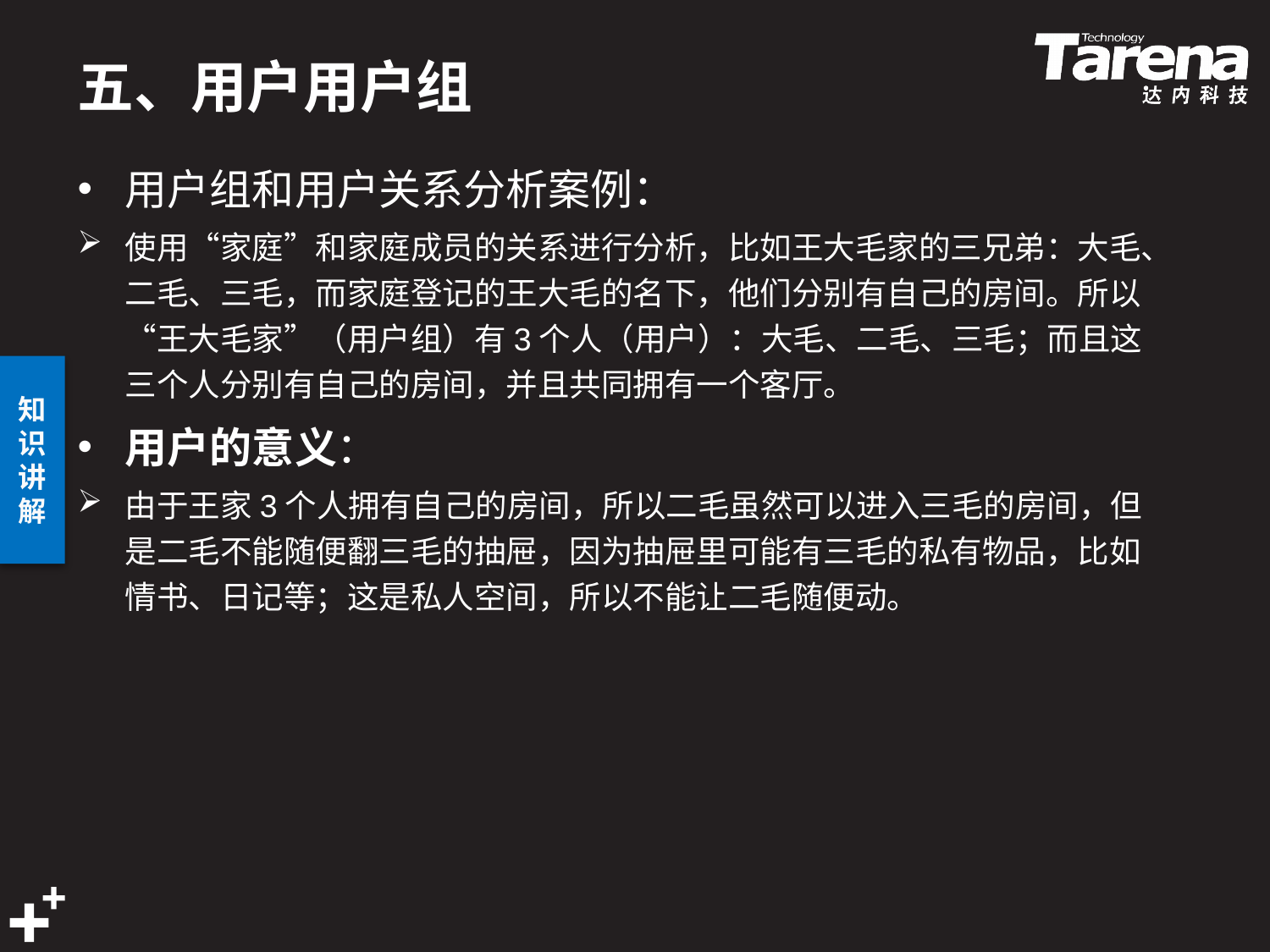

# 五、用户用户组
用户组和用户关系分析案例：
使用“家庭”和家庭成员的关系进行分析，比如王大毛家的三兄弟：大毛、二毛、三毛，而家庭登记的王大毛的名下，他们分别有自己的房间。所以“王大毛家”（用户组）有3个人（用户）：大毛、二毛、三毛；而且这三个人分别有自己的房间，并且共同拥有一个客厅。
用户的意义：
由于王家3个人拥有自己的房间，所以二毛虽然可以进入三毛的房间，但是二毛不能随便翻三毛的抽屉，因为抽屉里可能有三毛的私有物品，比如情书、日记等；这是私人空间，所以不能让二毛随便动。